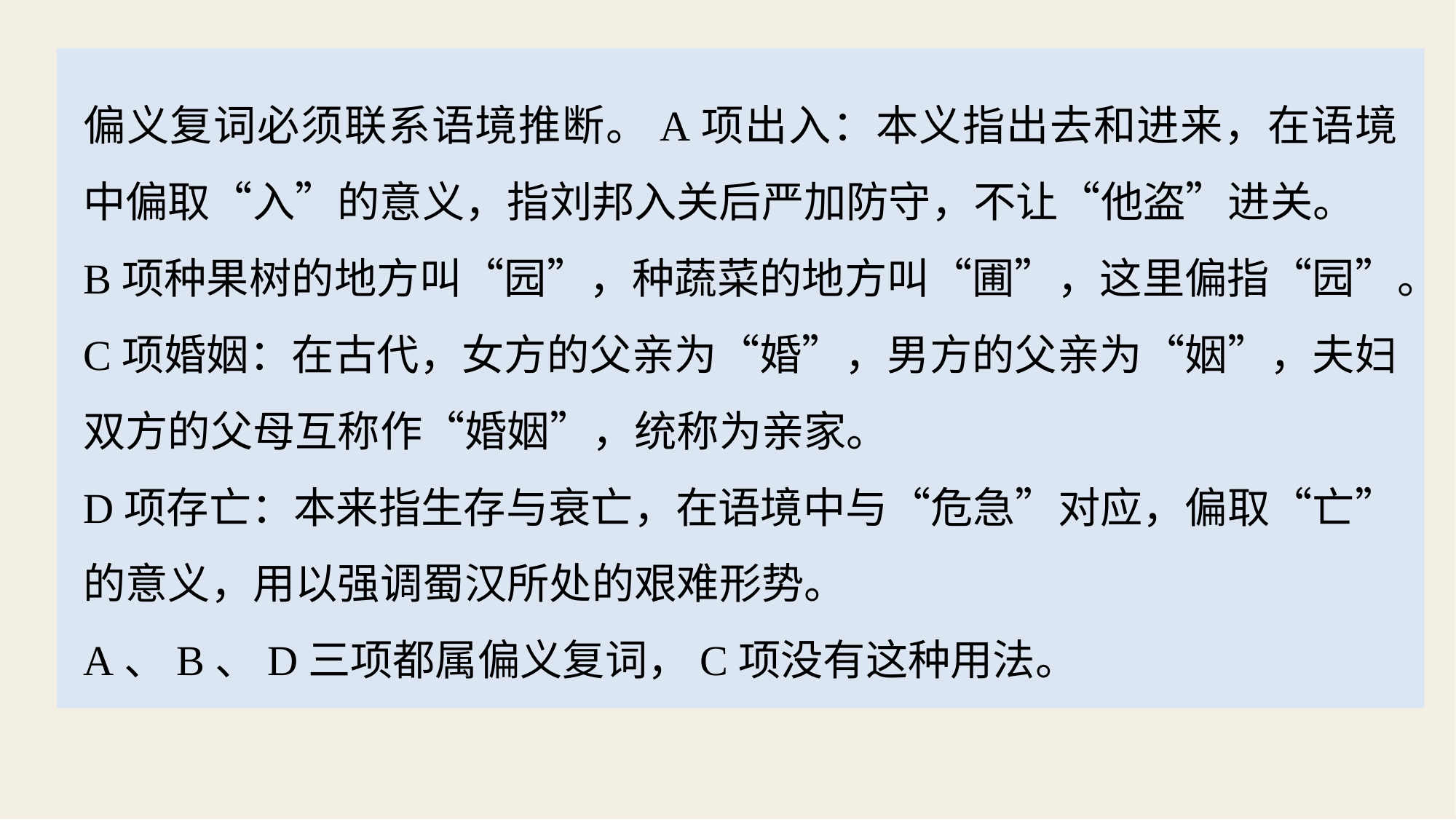

偏义复词必须联系语境推断。A项出入：本义指出去和进来，在语境中偏取“入”的意义，指刘邦入关后严加防守，不让“他盗”进关。
B项种果树的地方叫“园”，种蔬菜的地方叫“圃”，这里偏指“园”。
C项婚姻：在古代，女方的父亲为“婚”，男方的父亲为“姻”，夫妇双方的父母互称作“婚姻”，统称为亲家。
D项存亡：本来指生存与衰亡，在语境中与“危急”对应，偏取“亡”的意义，用以强调蜀汉所处的艰难形势。
A、B、D三项都属偏义复词，C项没有这种用法。